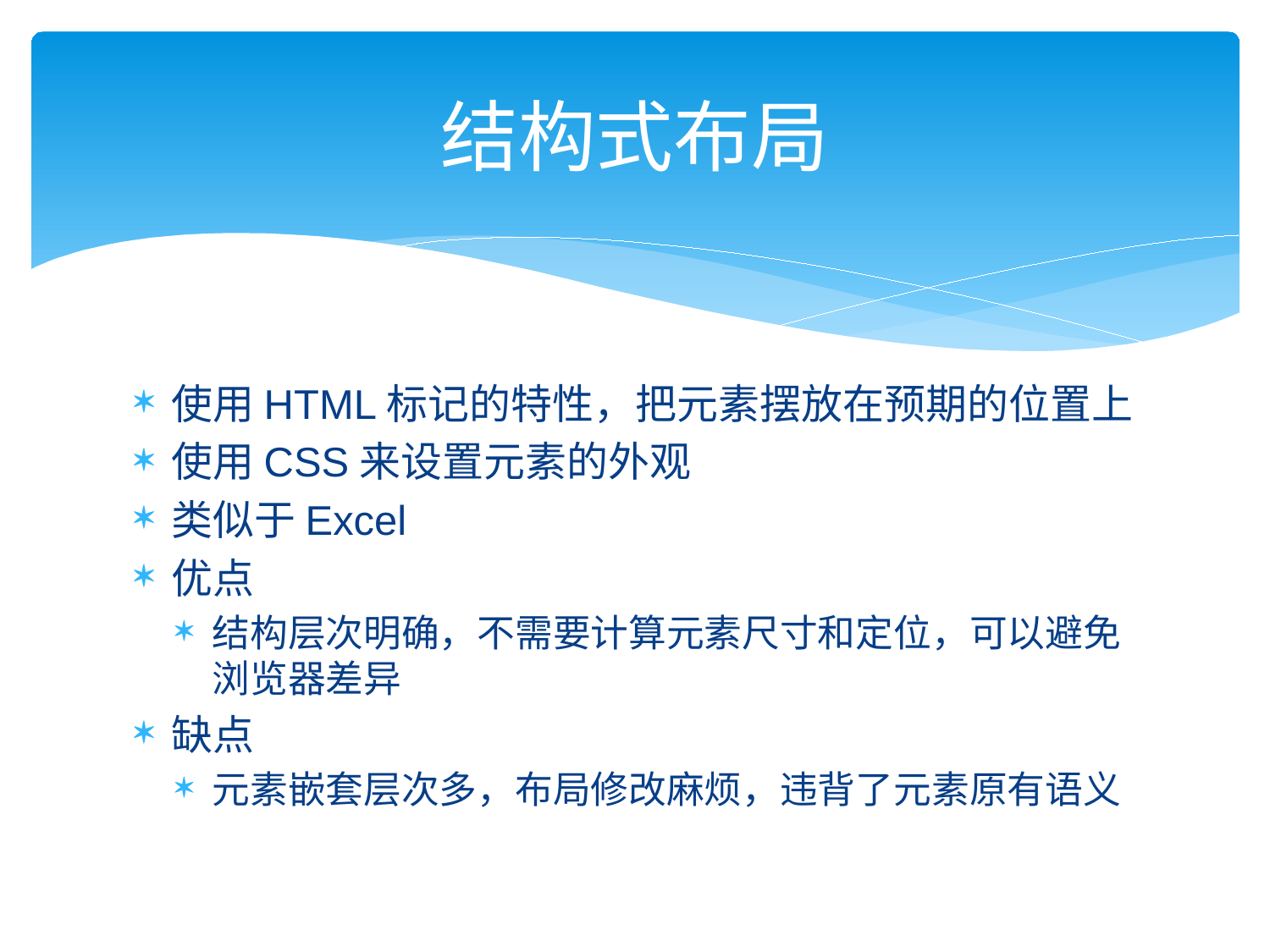

# 结构式布局
使用HTML标记的特性，把元素摆放在预期的位置上
使用CSS来设置元素的外观
类似于Excel
优点
结构层次明确，不需要计算元素尺寸和定位，可以避免浏览器差异
缺点
元素嵌套层次多，布局修改麻烦，违背了元素原有语义